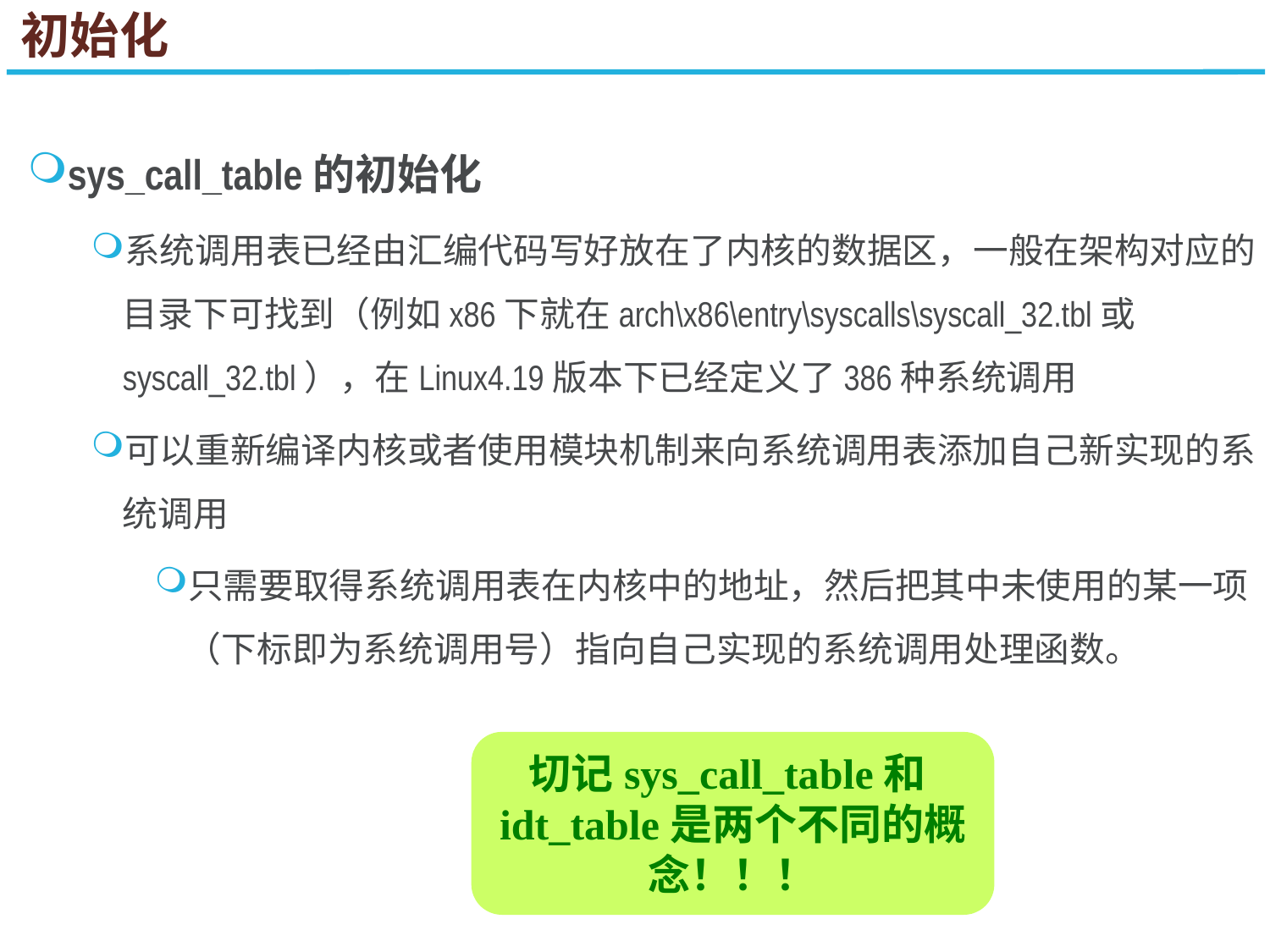

初始化
sys_call_table的初始化
系统调用表已经由汇编代码写好放在了内核的数据区，一般在架构对应的目录下可找到（例如x86下就在arch\x86\entry\syscalls\syscall_32.tbl或syscall_32.tbl），在Linux4.19版本下已经定义了386种系统调用
可以重新编译内核或者使用模块机制来向系统调用表添加自己新实现的系统调用
只需要取得系统调用表在内核中的地址，然后把其中未使用的某一项（下标即为系统调用号）指向自己实现的系统调用处理函数。
切记sys_call_table和idt_table是两个不同的概念！！！